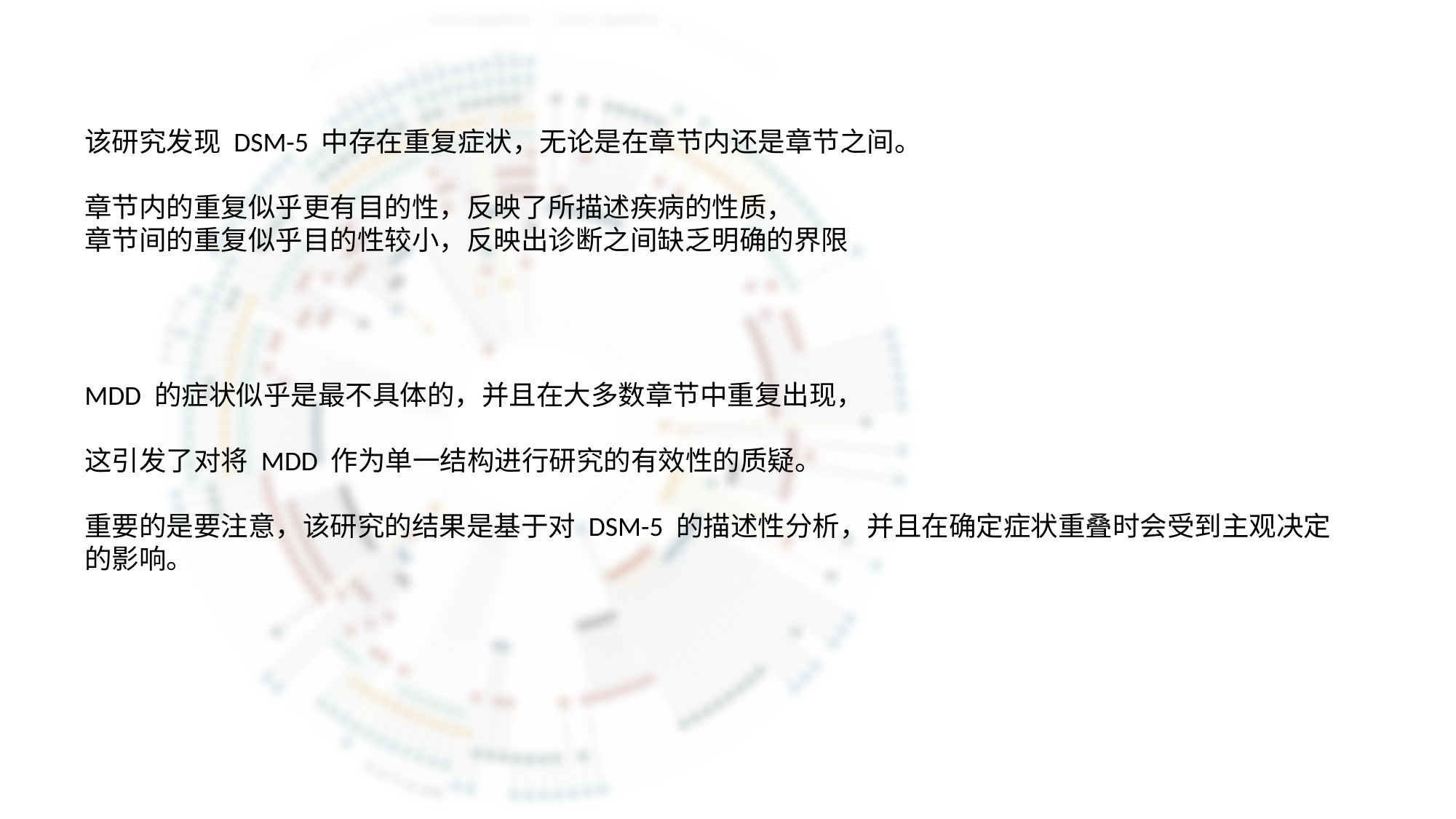

该研究发现 DSM-5 中存在重复症状，无论是在章节内还是章节之间。

章节内的重复似乎更有目的性，反映了所描述疾病的性质，
章节间的重复似乎目的性较小，反映出诊断之间缺乏明确的界限
MDD 的症状似乎是最不具体的，并且在大多数章节中重复出现，

这引发了对将 MDD 作为单一结构进行研究的有效性的质疑。

重要的是要注意，该研究的结果是基于对 DSM-5 的描述性分析，并且在确定症状重叠时会受到主观决定的影响。